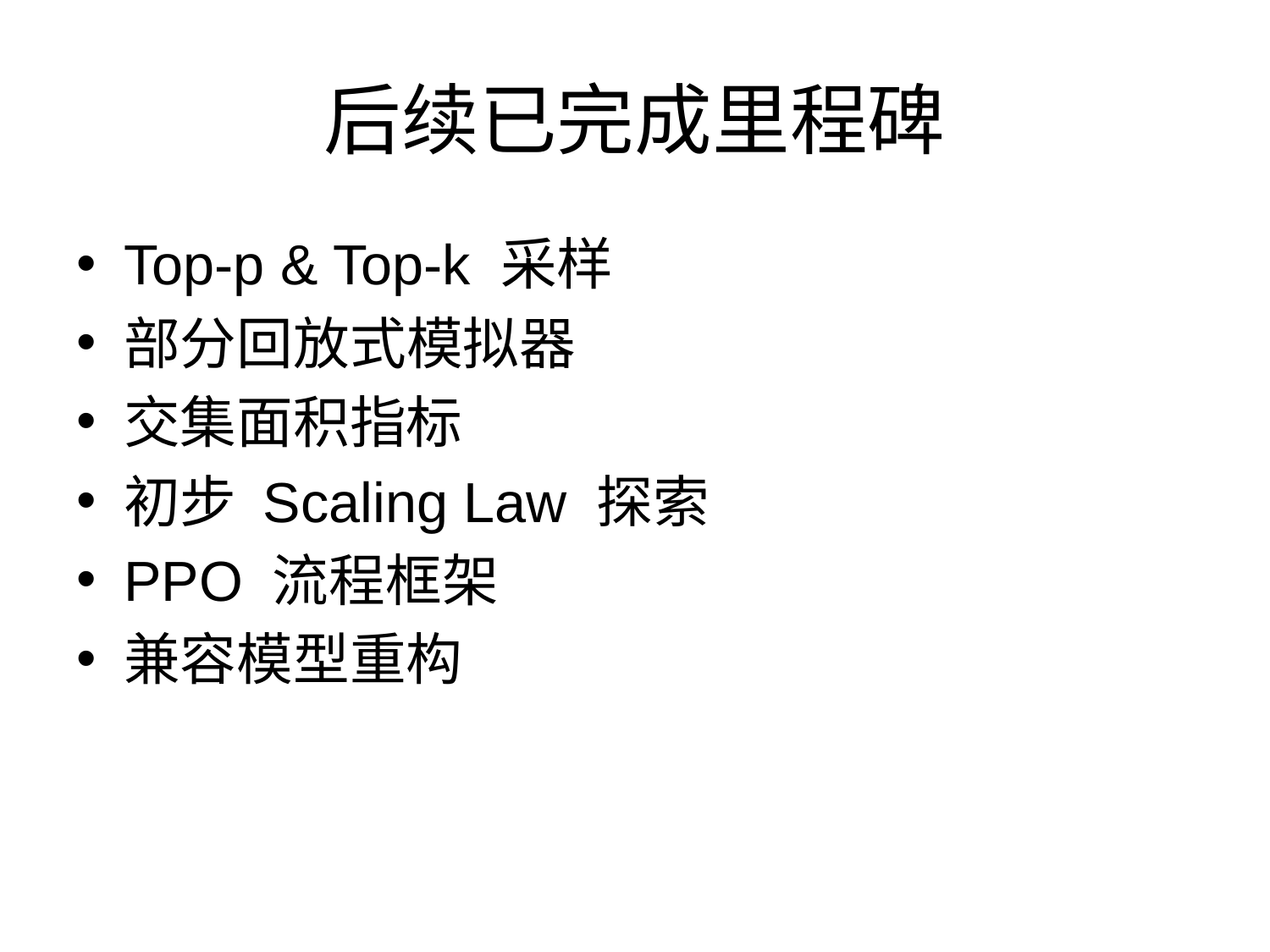

# 后续已完成里程碑
Top‑p & Top‑k 采样
部分回放式模拟器
交集面积指标
初步 Scaling Law 探索
PPO 流程框架
兼容模型重构